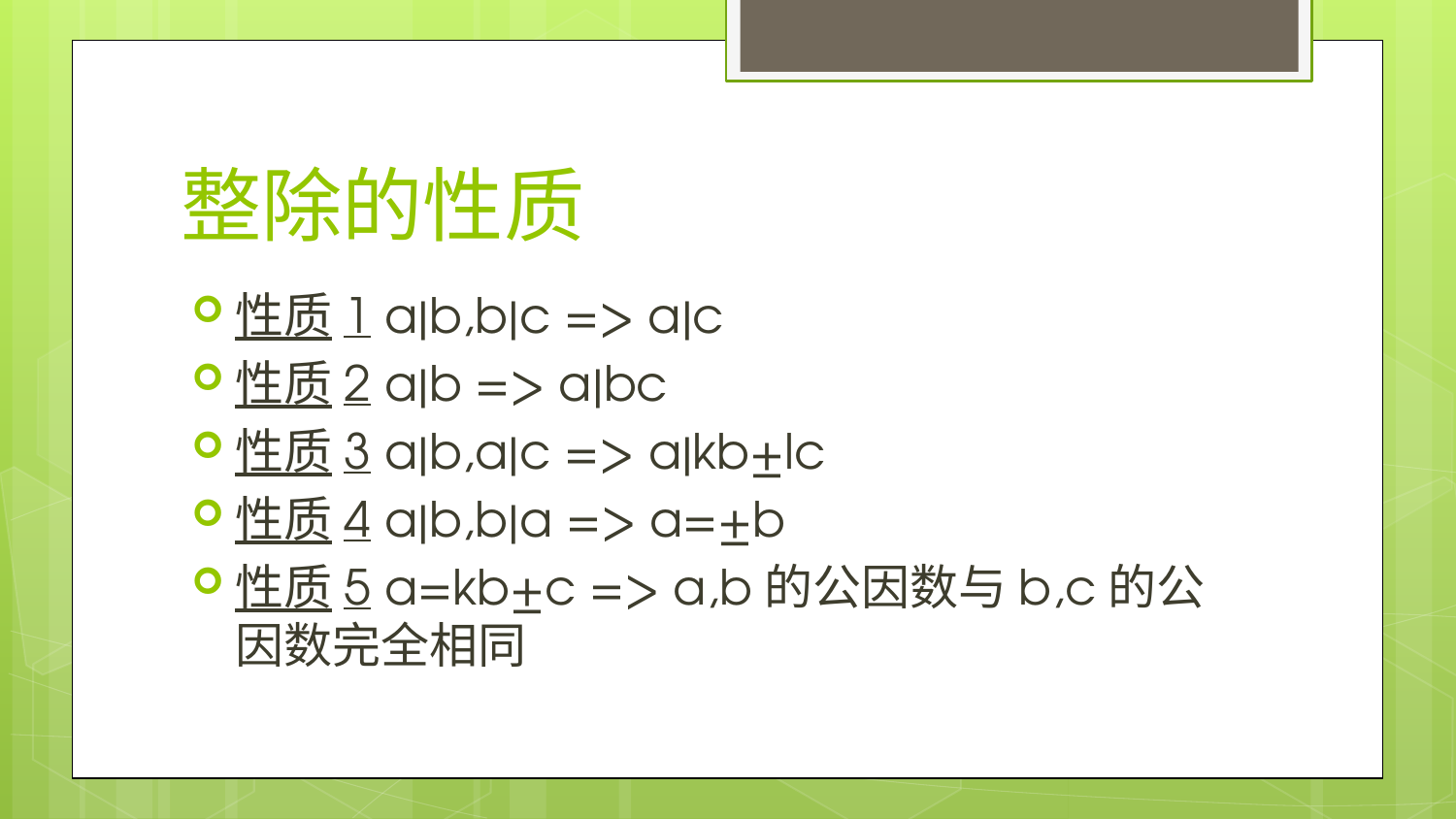

# 整除的性质
性质1 a|b,b|c => a|c
性质2 a|b => a|bc
性质3 a|b,a|c => a|kb±lc
性质4 a|b,b|a => a=±b
性质5 a=kb±c => a,b的公因数与b,c的公因数完全相同